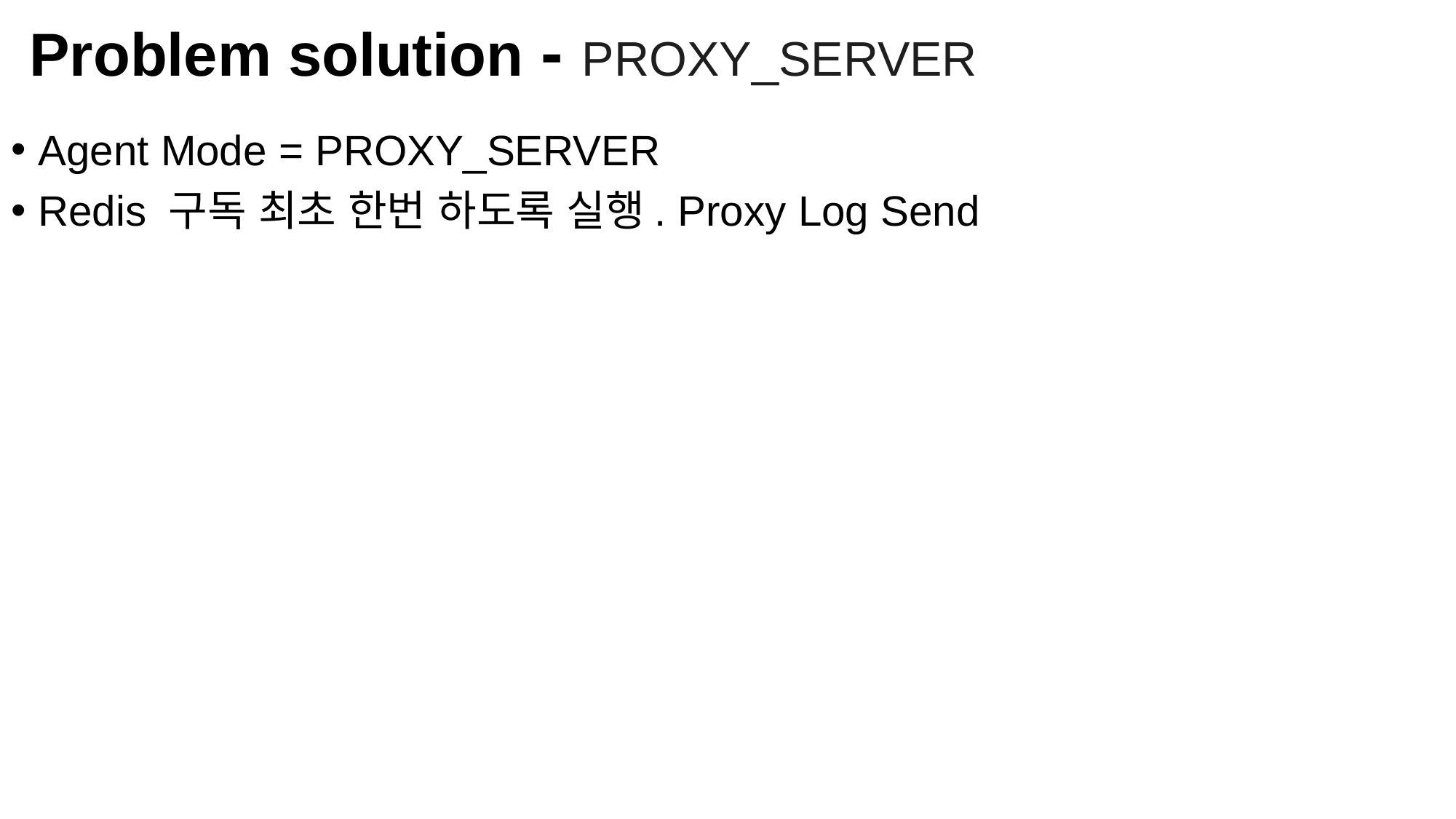

# Problem solution - PROXY_SERVER
Agent Mode = PROXY_SERVER
Redis 구독 최초 한번 하도록 실행. Proxy Log Send